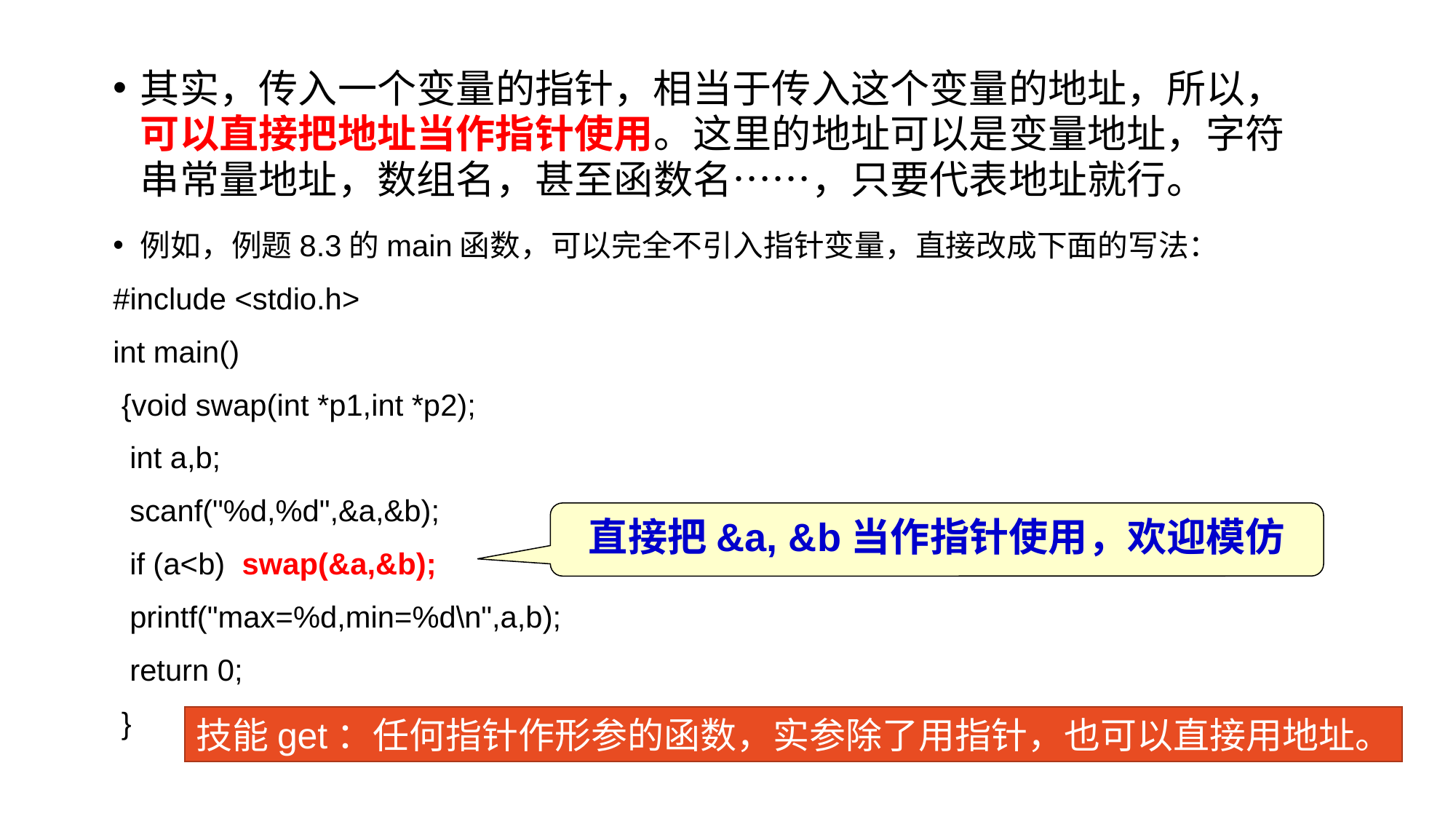

其实，传入一个变量的指针，相当于传入这个变量的地址，所以，可以直接把地址当作指针使用。这里的地址可以是变量地址，字符串常量地址，数组名，甚至函数名……，只要代表地址就行。
例如，例题8.3的main函数，可以完全不引入指针变量，直接改成下面的写法：
#include <stdio.h>
int main()
 {void swap(int *p1,int *p2);
  int a,b;
  scanf("%d,%d",&a,&b);
  if (a<b)  swap(&a,&b);
  printf("max=%d,min=%d\n",a,b);
  return 0;
 }
直接把&a, &b当作指针使用，欢迎模仿
技能get：任何指针作形参的函数，实参除了用指针，也可以直接用地址。